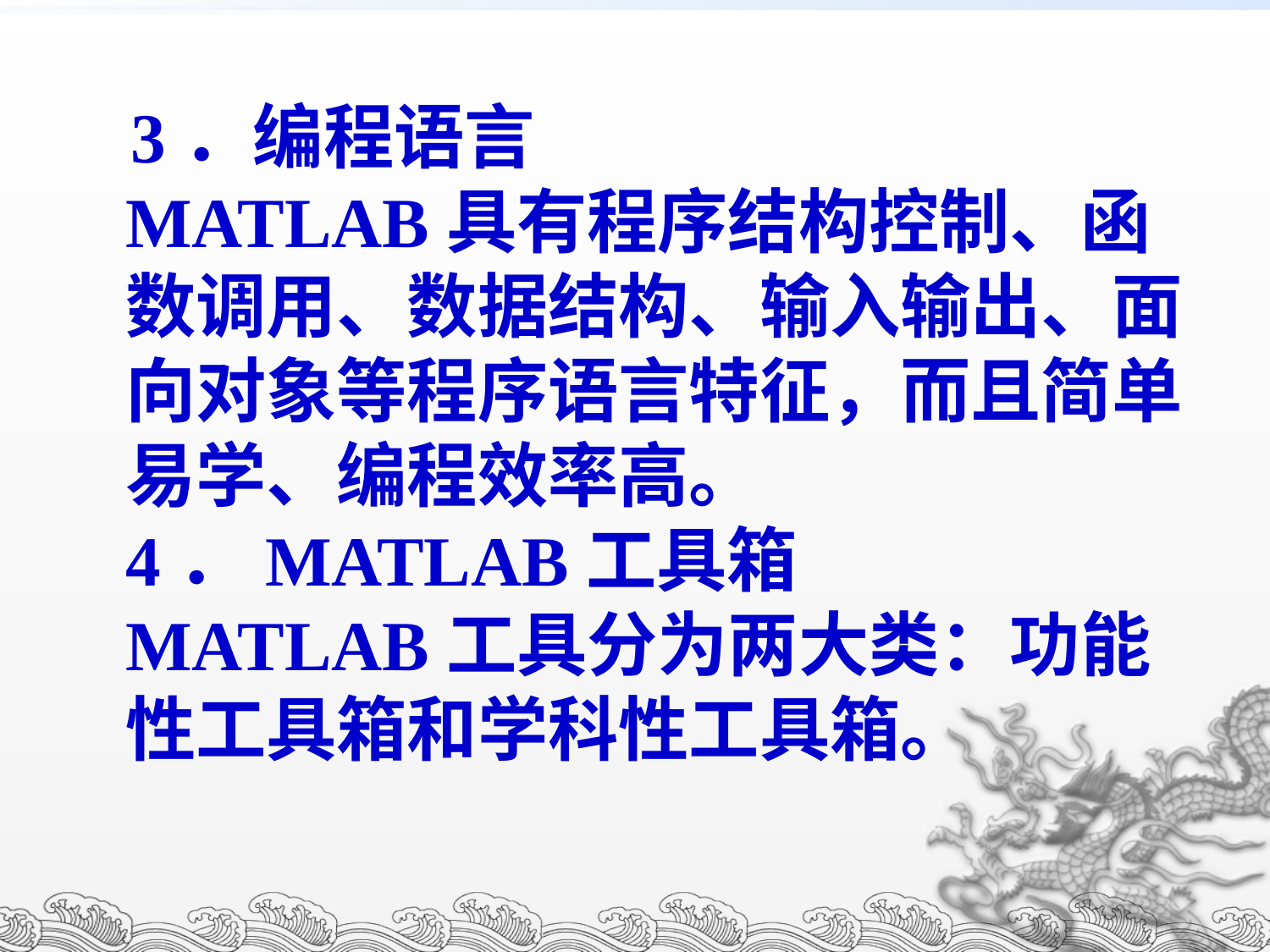

3．编程语言
MATLAB具有程序结构控制、函数调用、数据结构、输入输出、面向对象等程序语言特征，而且简单易学、编程效率高。
4．MATLAB工具箱
MATLAB工具分为两大类：功能性工具箱和学科性工具箱。